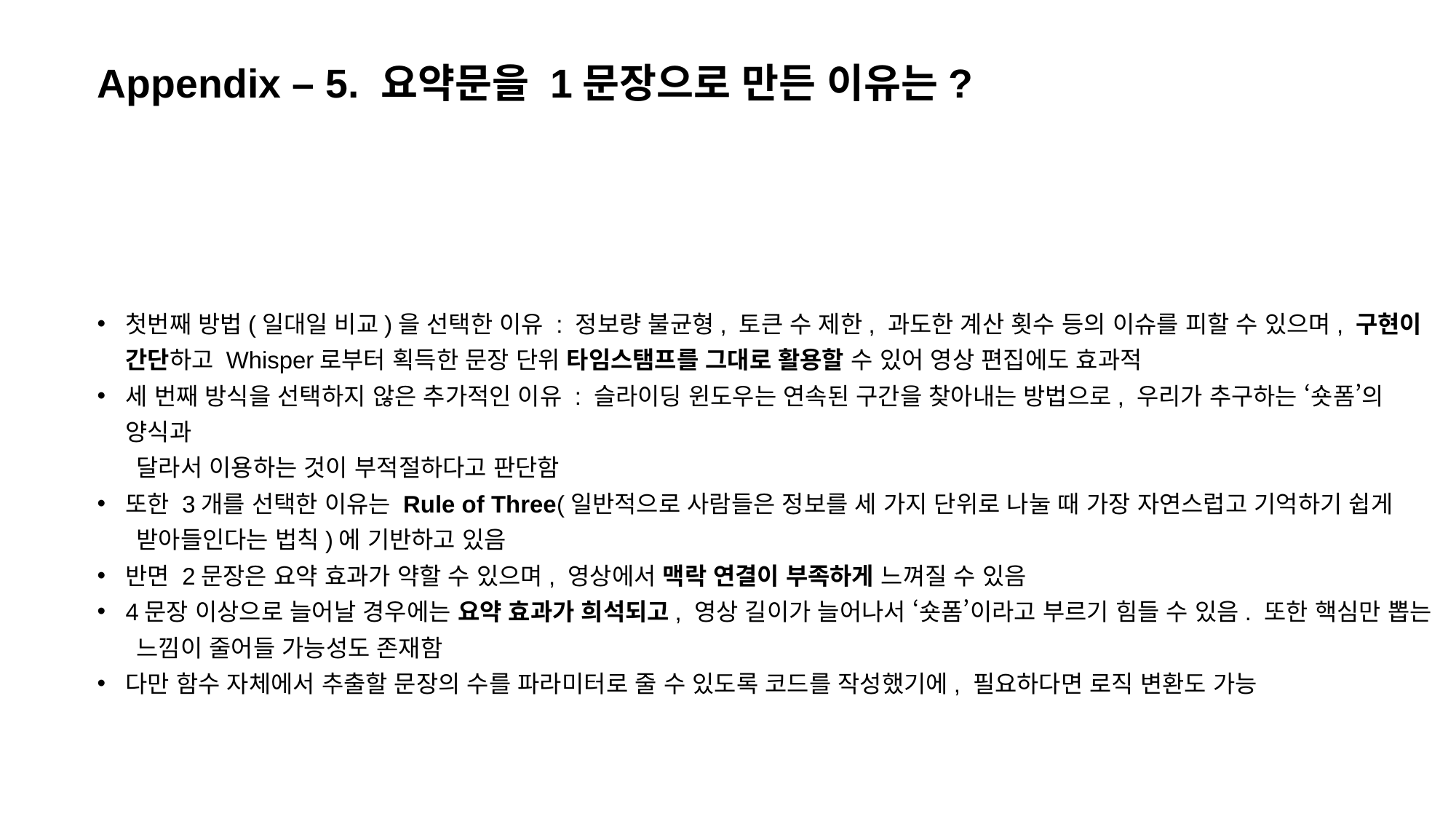

Appendix – 5. 요약문을 1문장으로 만든 이유는?
첫번째 방법(일대일 비교)을 선택한 이유 : 정보량 불균형, 토큰 수 제한, 과도한 계산 횟수 등의 이슈를 피할 수 있으며, 구현이 간단하고 Whisper로부터 획득한 문장 단위 타임스탬프를 그대로 활용할 수 있어 영상 편집에도 효과적
세 번째 방식을 선택하지 않은 추가적인 이유 : 슬라이딩 윈도우는 연속된 구간을 찾아내는 방법으로, 우리가 추구하는 ‘숏폼’의 양식과
     달라서 이용하는 것이 부적절하다고 판단함
또한 3개를 선택한 이유는 Rule of Three(일반적으로 사람들은 정보를 세 가지 단위로 나눌 때 가장 자연스럽고 기억하기 쉽게
     받아들인다는 법칙)에 기반하고 있음
반면 2문장은 요약 효과가 약할 수 있으며, 영상에서 맥락 연결이 부족하게 느껴질 수 있음
4문장 이상으로 늘어날 경우에는 요약 효과가 희석되고, 영상 길이가 늘어나서 ‘숏폼’이라고 부르기 힘들 수 있음. 또한 핵심만 뽑는
     느낌이 줄어들 가능성도 존재함
다만 함수 자체에서 추출할 문장의 수를 파라미터로 줄 수 있도록 코드를 작성했기에, 필요하다면 로직 변환도 가능